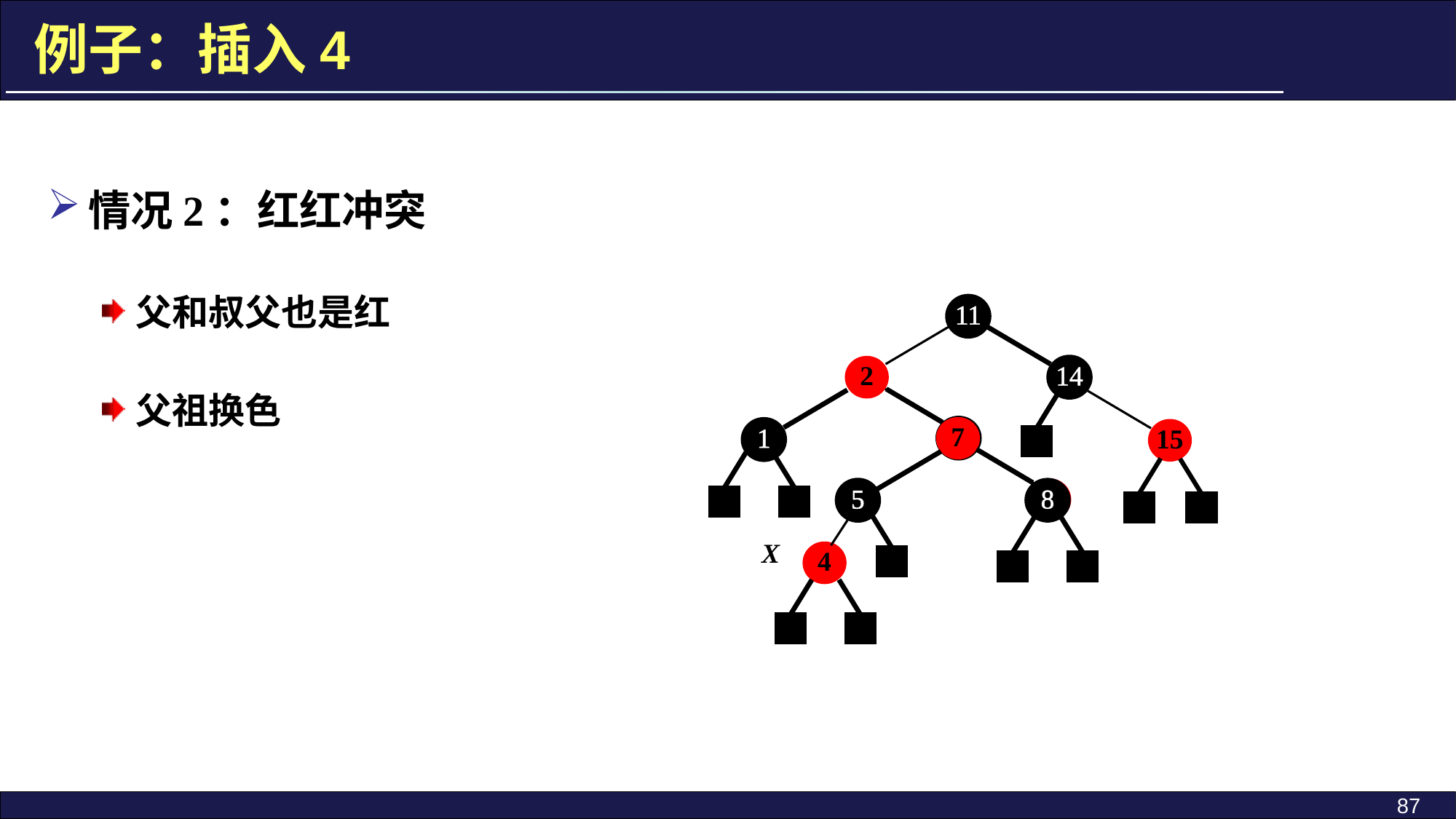

情况2：红红冲突
父和叔父也是红
父祖换色

例子：插入4

11

2
14

7
7
1
15

8
5
5
8

X
4

87